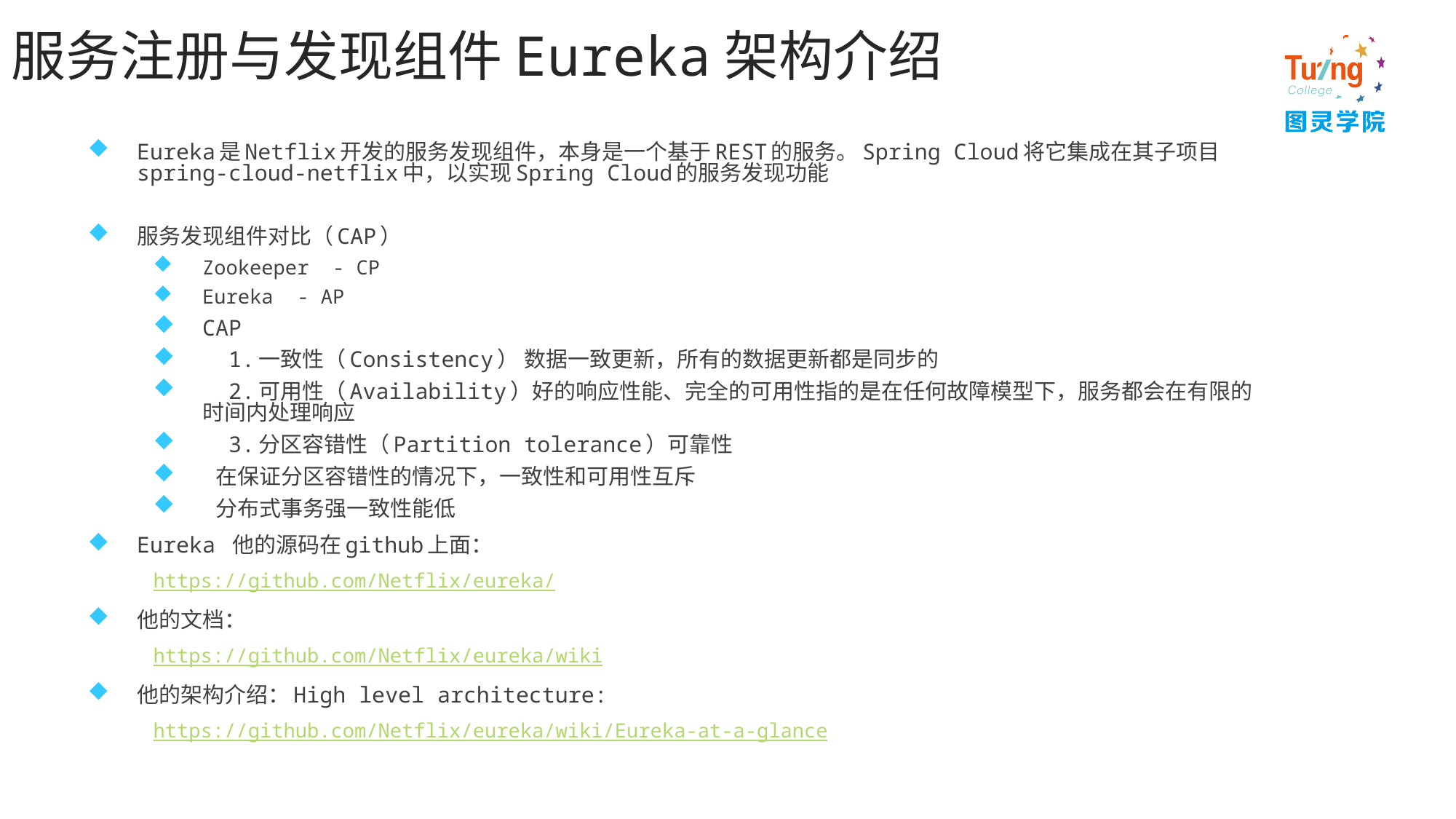

# 服务注册与发现组件Eureka架构介绍
Eureka是Netflix开发的服务发现组件，本身是一个基于REST的服务。Spring Cloud将它集成在其子项目spring-cloud-netflix中，以实现Spring Cloud的服务发现功能

服务发现组件对比（CAP）
Zookeeper  - CP
Eureka  - AP
CAP
  1.一致性（Consistency） 数据一致更新，所有的数据更新都是同步的
  2.可用性（Availability）好的响应性能、完全的可用性指的是在任何故障模型下，服务都会在有限的时间内处理响应
  3.分区容错性（Partition tolerance）可靠性
  在保证分区容错性的情况下，一致性和可用性互斥
  分布式事务强一致性能低
Eureka 他的源码在github上面：
https://github.com/Netflix/eureka/
他的文档：
https://github.com/Netflix/eureka/wiki
他的架构介绍：High level architecture:
https://github.com/Netflix/eureka/wiki/Eureka-at-a-glance